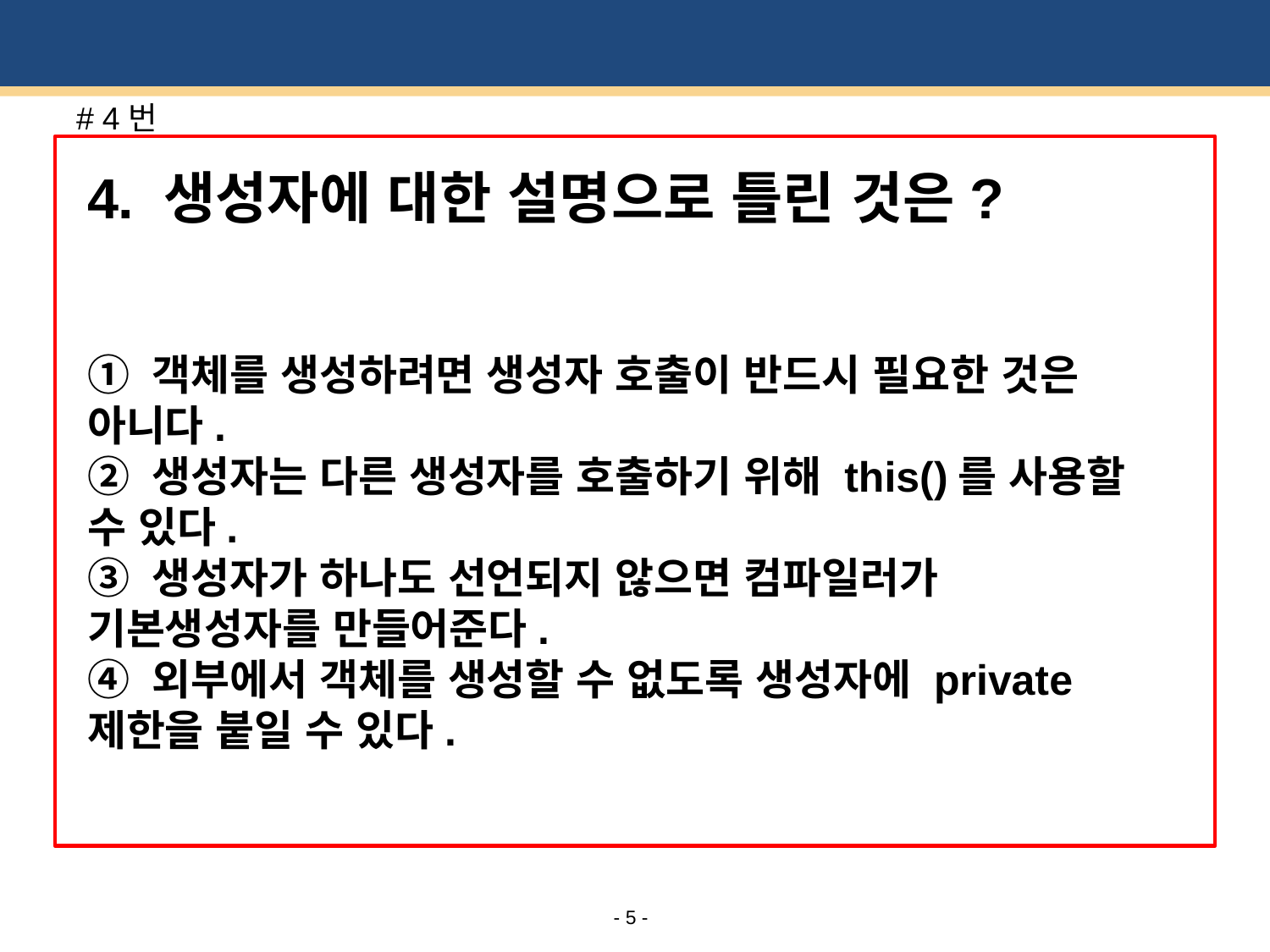

# # 4번

4. 생성자에 대한 설명으로 틀린 것은?

① 객체를 생성하려면 생성자 호출이 반드시 필요한 것은 아니다.
② 생성자는 다른 생성자를 호출하기 위해 this()를 사용할 수 있다.
③ 생성자가 하나도 선언되지 않으면 컴파일러가 기본생성자를 만들어준다.
④ 외부에서 객체를 생성할 수 없도록 생성자에 private제한을 붙일 수 있다.